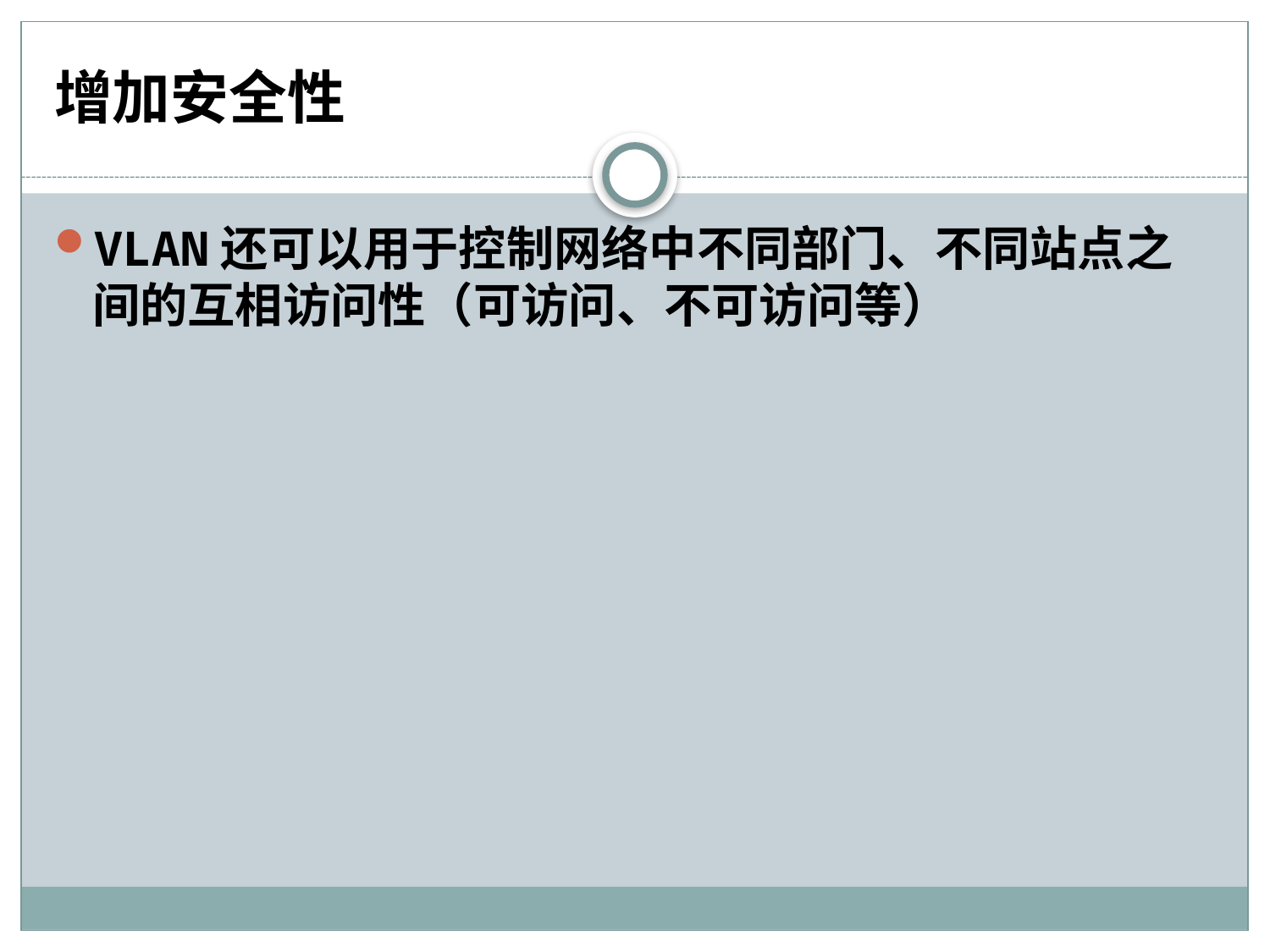

# 增加安全性
VLAN还可以用于控制网络中不同部门、不同站点之间的互相访问性（可访问、不可访问等）